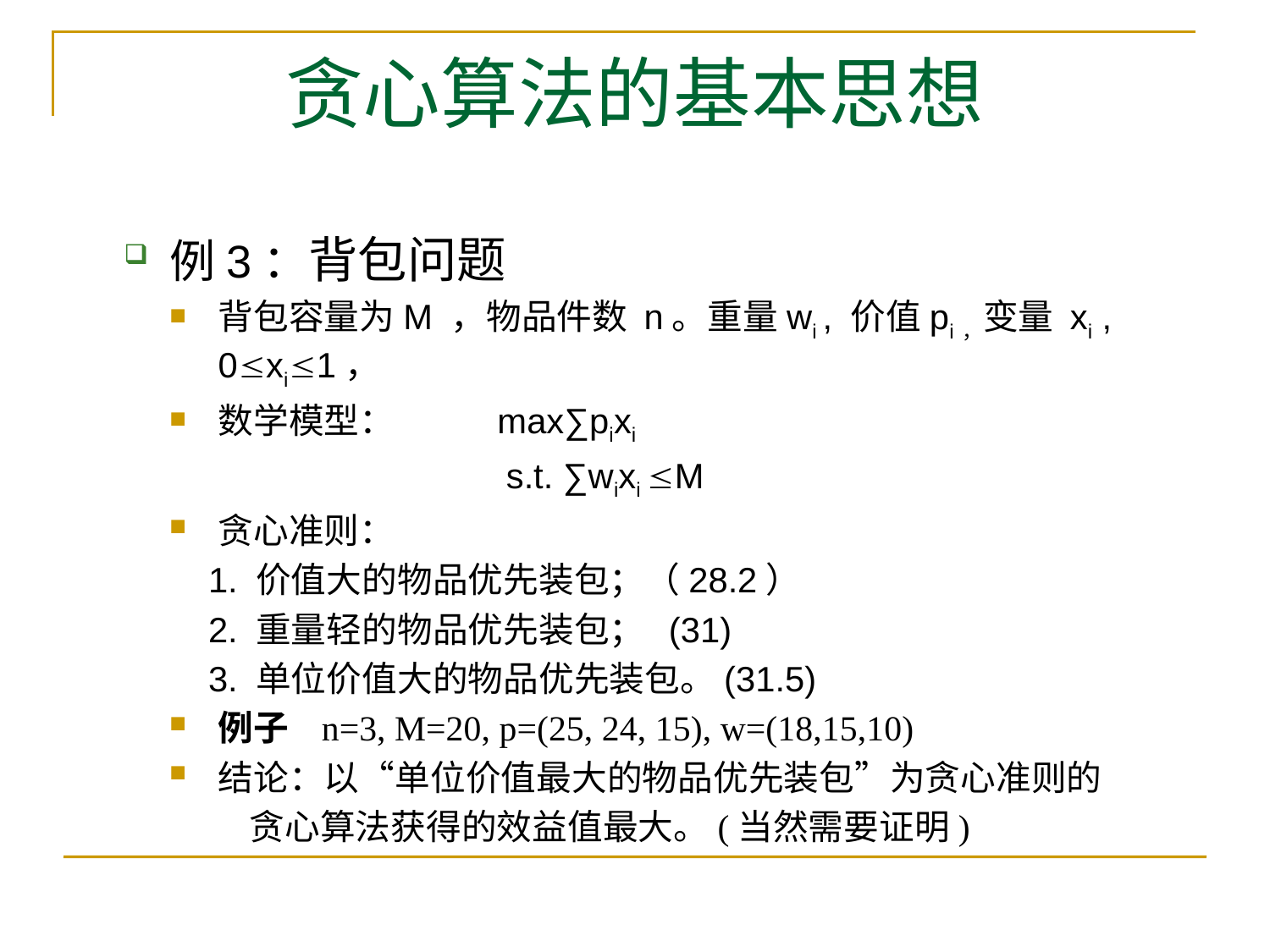

# 贪心算法的基本思想
例3：背包问题
背包容量为M ，物品件数 n。重量wi , 价值pi，变量 xi ,  0≤xi≤1，
数学模型：            max∑pixi
                                   s.t. ∑wixi ≤M
贪心准则：
    1. 价值大的物品优先装包；（28.2）
    2. 重量轻的物品优先装包；  (31)
    3. 单位价值大的物品优先装包。(31.5)
例子   n=3, M=20, p=(25, 24, 15), w=(18,15,10)
结论：以“单位价值最大的物品优先装包”为贪心准则的
         贪心算法获得的效益值最大。(当然需要证明)